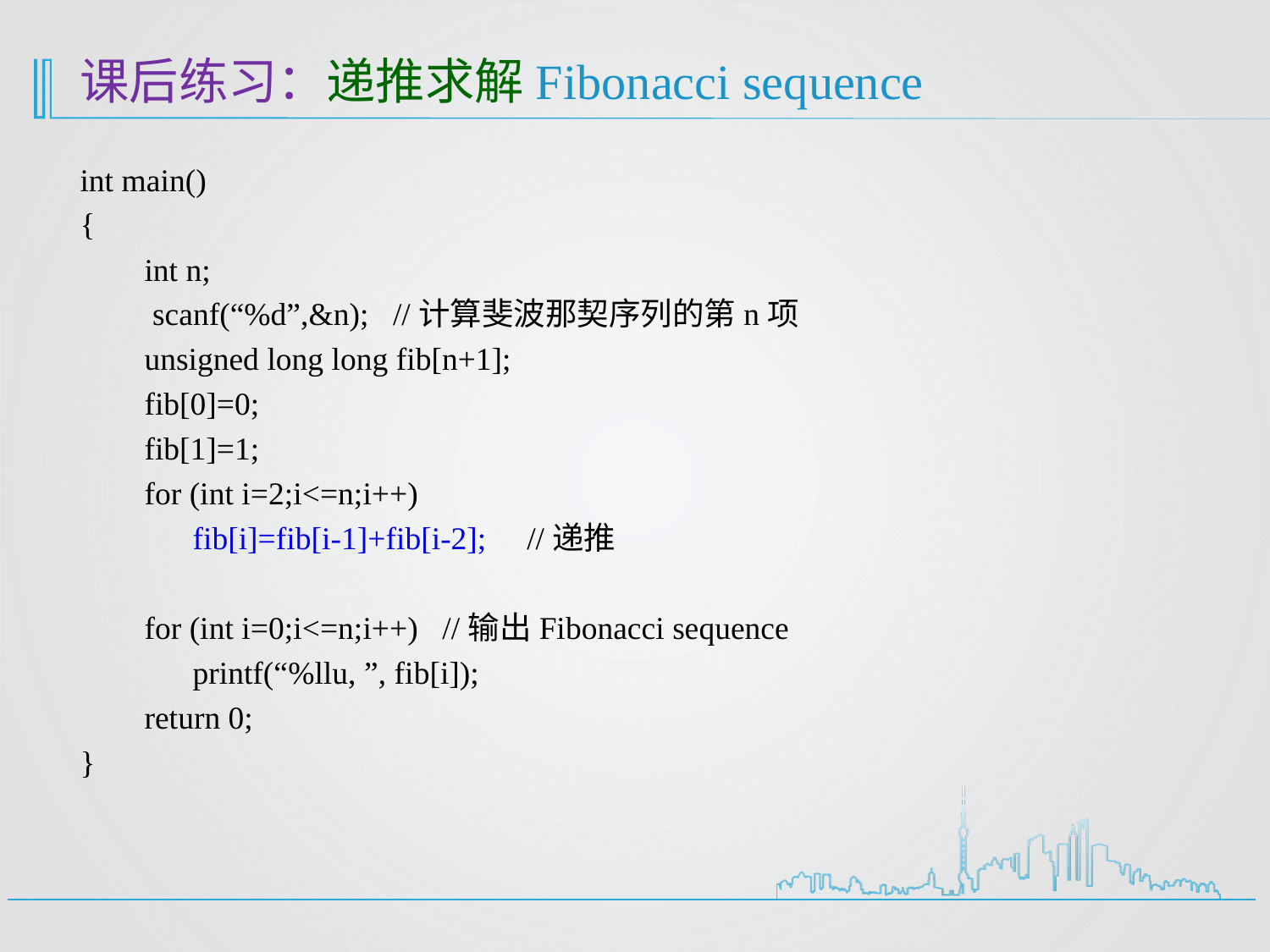

# 课后练习：递推求解Fibonacci sequence
int main()
{
        int n;
         scanf(“%d”,&n);   //计算斐波那契序列的第n项
        unsigned long long fib[n+1];
        fib[0]=0;
        fib[1]=1;
        for (int i=2;i<=n;i++)
              fib[i]=fib[i-1]+fib[i-2];     //递推

        for (int i=0;i<=n;i++)   //输出Fibonacci sequence
              printf(“%llu, ”, fib[i]);
        return 0;
}